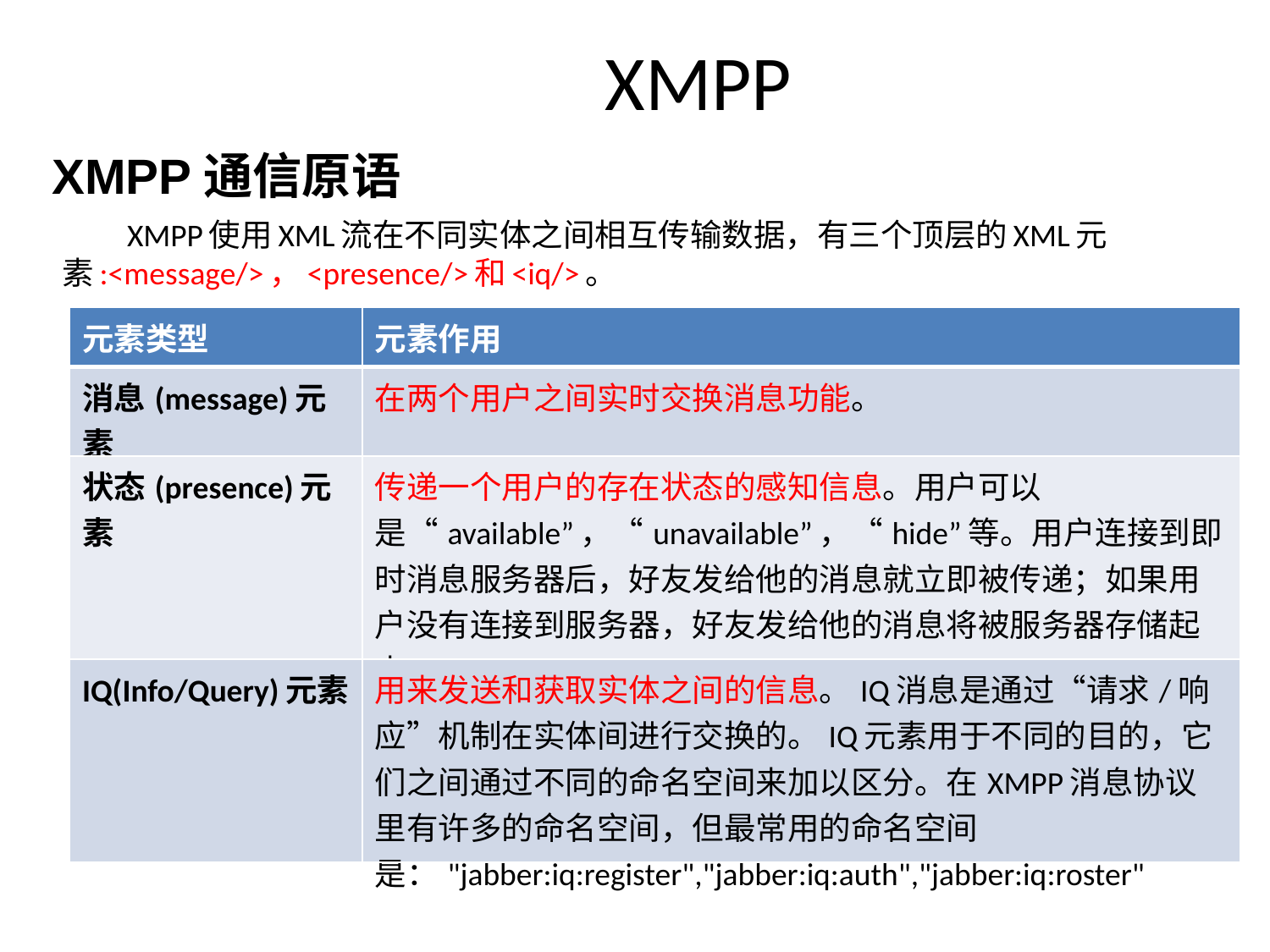

# XMPP
XMPP通信原语
         XMPP使用XML流在不同实体之间相互传输数据，有三个顶层的XML元素:<message/>，<presence/>和<iq/>。
| 元素类型 | 元素作用 |
| --- | --- |
| 消息(message)元素 | 在两个用户之间实时交换消息功能。 |
| 状态(presence)元素 | 传递一个用户的存在状态的感知信息。用户可以是“available”，“unavailable”，“hide”等。用户连接到即时消息服务器后，好友发给他的消息就立即被传递；如果用户没有连接到服务器，好友发给他的消息将被服务器存储起来。 |
| IQ(Info/Query)元素 | 用来发送和获取实体之间的信息。IQ消息是通过“请求/响应”机制在实体间进行交换的。IQ元素用于不同的目的，它们之间通过不同的命名空间来加以区分。在XMPP消息协议里有许多的命名空间，但最常用的命名空间是："jabber:iq:register","jabber:iq:auth","jabber:iq:roster" |